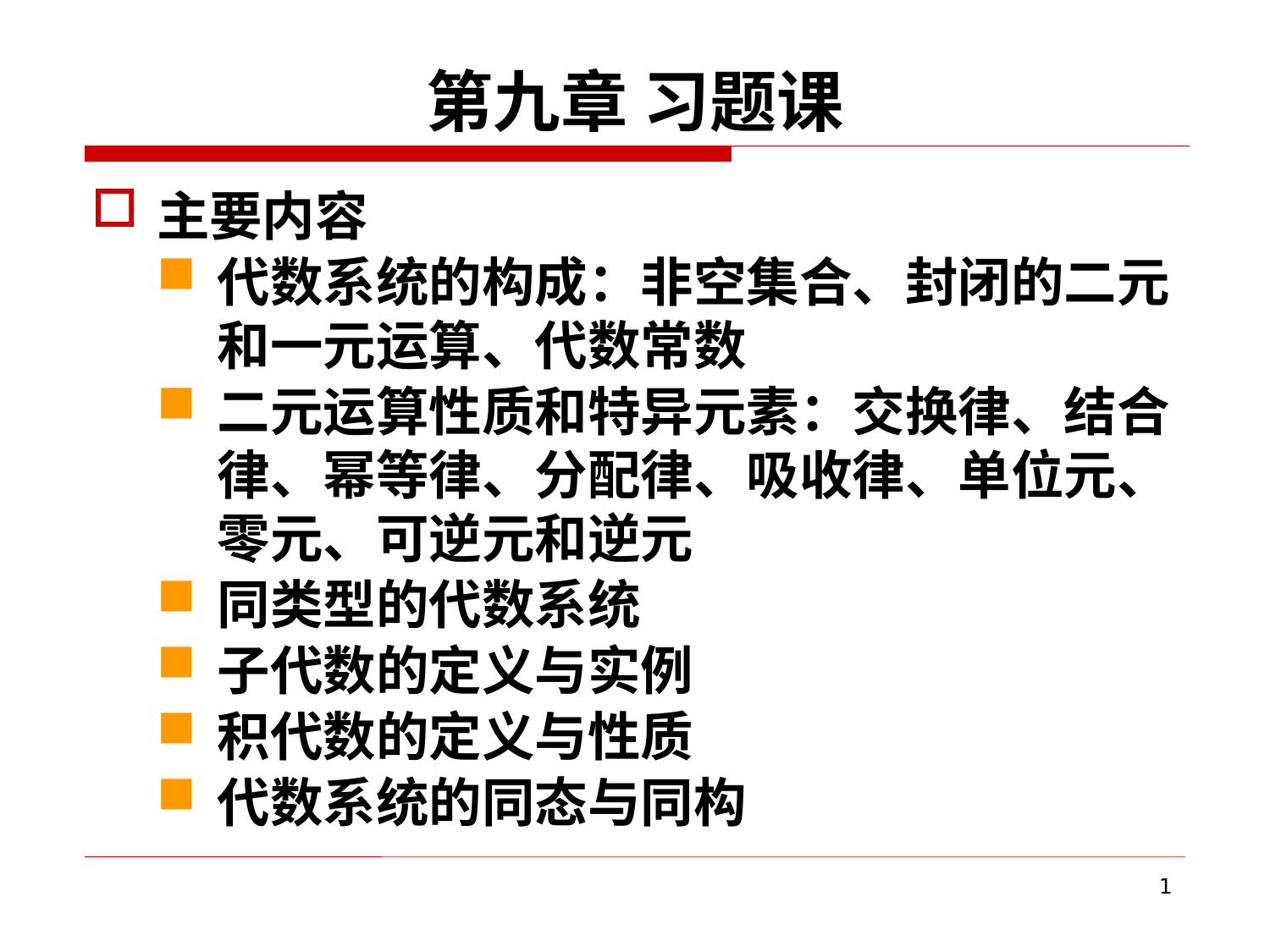

# 第九章 习题课
主要内容
代数系统的构成：非空集合、封闭的二元和一元运算、代数常数
二元运算性质和特异元素：交换律、结合律、幂等律、分配律、吸收律、单位元、零元、可逆元和逆元
同类型的代数系统
子代数的定义与实例
积代数的定义与性质
代数系统的同态与同构
1